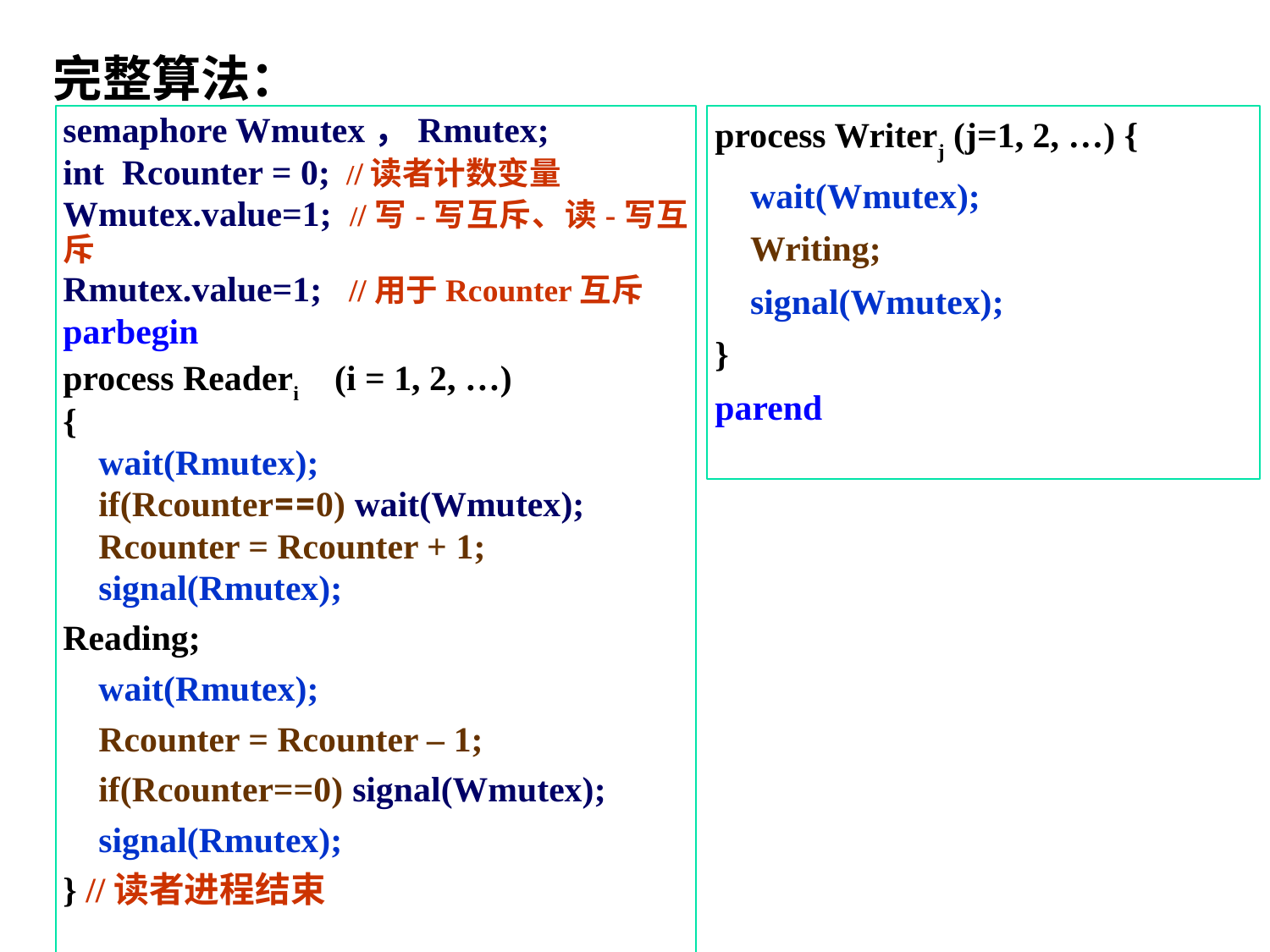

完整算法：
semaphore Wmutex，Rmutex;
int  Rcounter = 0;  //读者计数变量
Wmutex.value=1;  //写-写互斥、读-写互斥
Rmutex.value=1;   //用于Rcounter互斥
parbegin
process Readeri    (i = 1, 2, …)
{
    wait(Rmutex);
    if(Rcounter==0) wait(Wmutex);
    Rcounter = Rcounter + 1;
    signal(Rmutex);
Reading;
    wait(Rmutex);
    Rcounter = Rcounter – 1;
    if(Rcounter==0) signal(Wmutex);
    signal(Rmutex);
} //读者进程结束

process Writerj (j=1, 2, …) {
    wait(Wmutex);
    Writing;
    signal(Wmutex);
}
parend

119